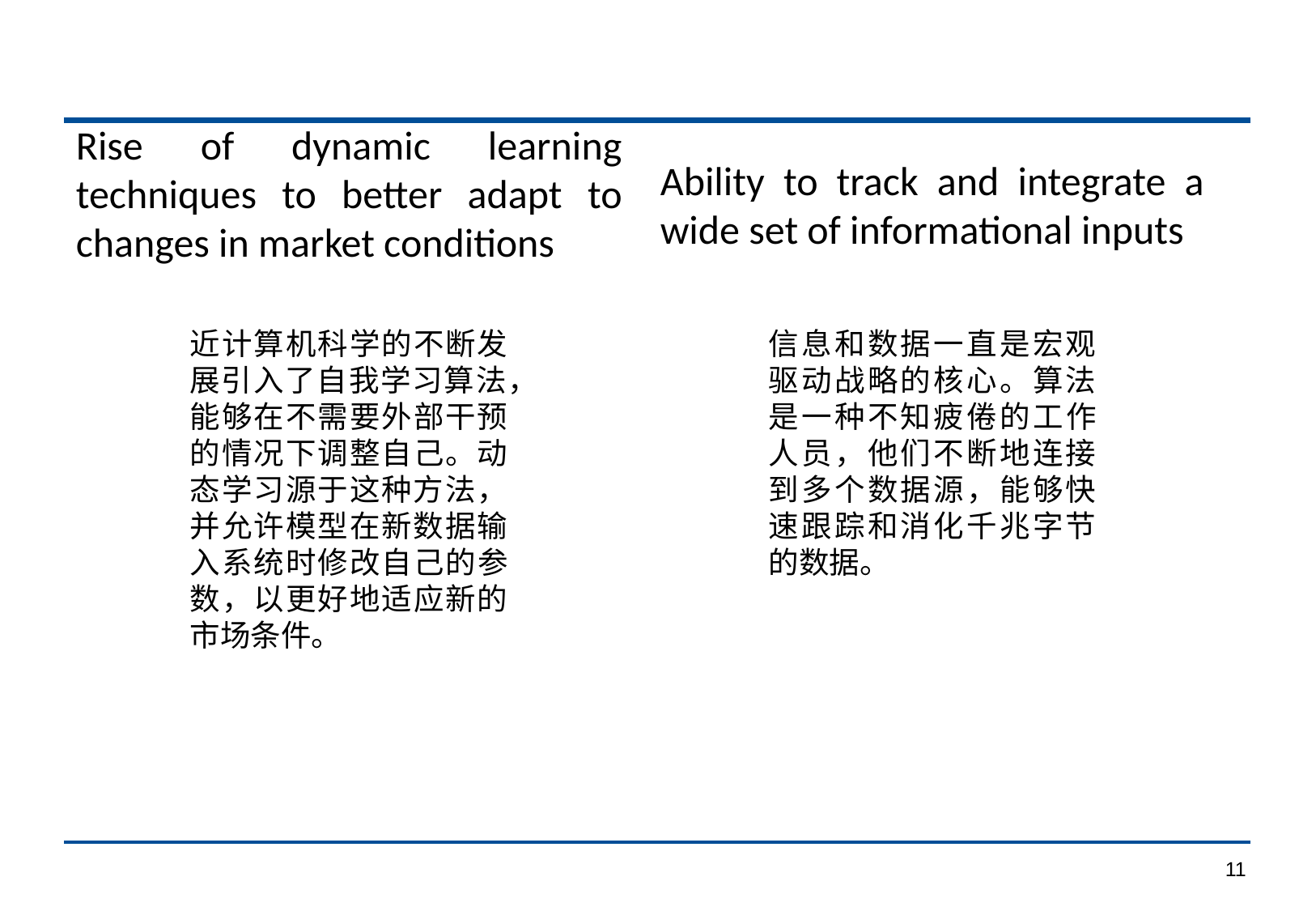

Rise of dynamic learning techniques to better adapt to changes in market conditions
Ability to track and integrate a wide set of informational inputs
近计算机科学的不断发展引入了自我学习算法，能够在不需要外部干预的情况下调整自己。动态学习源于这种方法，并允许模型在新数据输入系统时修改自己的参数，以更好地适应新的市场条件。
信息和数据一直是宏观驱动战略的核心。算法是一种不知疲倦的工作人员，他们不断地连接到多个数据源，能够快速跟踪和消化千兆字节的数据。
11